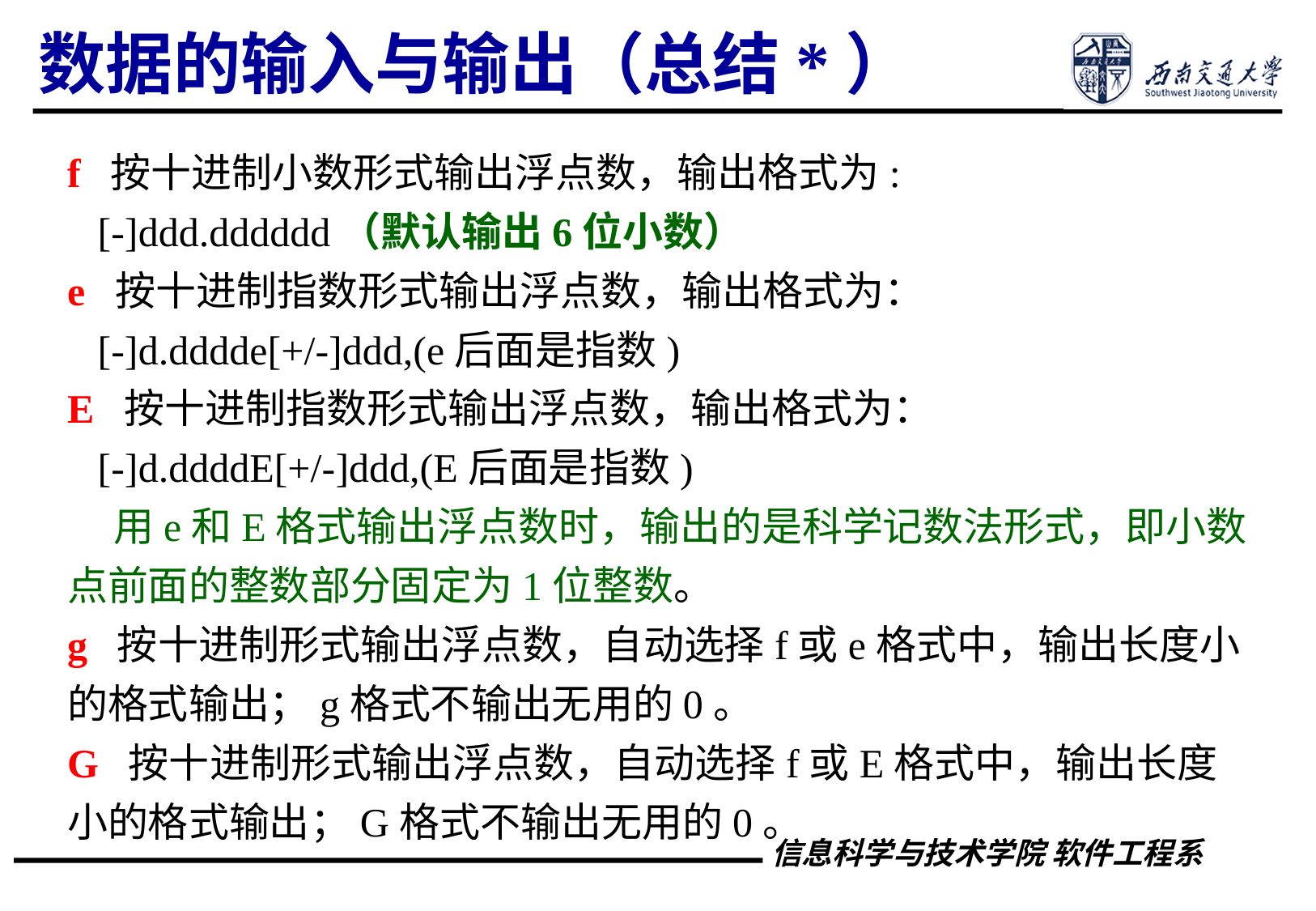

数据的输入与输出（总结*）
f  按十进制小数形式输出浮点数，输出格式为:
   [-]ddd.dddddd（默认输出6位小数）
e  按十进制指数形式输出浮点数，输出格式为：
   [-]d.dddde[+/-]ddd,(e后面是指数)
E  按十进制指数形式输出浮点数，输出格式为：
   [-]d.ddddE[+/-]ddd,(E后面是指数)
    用e和E格式输出浮点数时，输出的是科学记数法形式，即小数点前面的整数部分固定为1位整数。
g  按十进制形式输出浮点数，自动选择f或e格式中，输出长度小的格式输出；g格式不输出无用的0。
G  按十进制形式输出浮点数，自动选择f或E格式中，输出长度小的格式输出；G格式不输出无用的0。